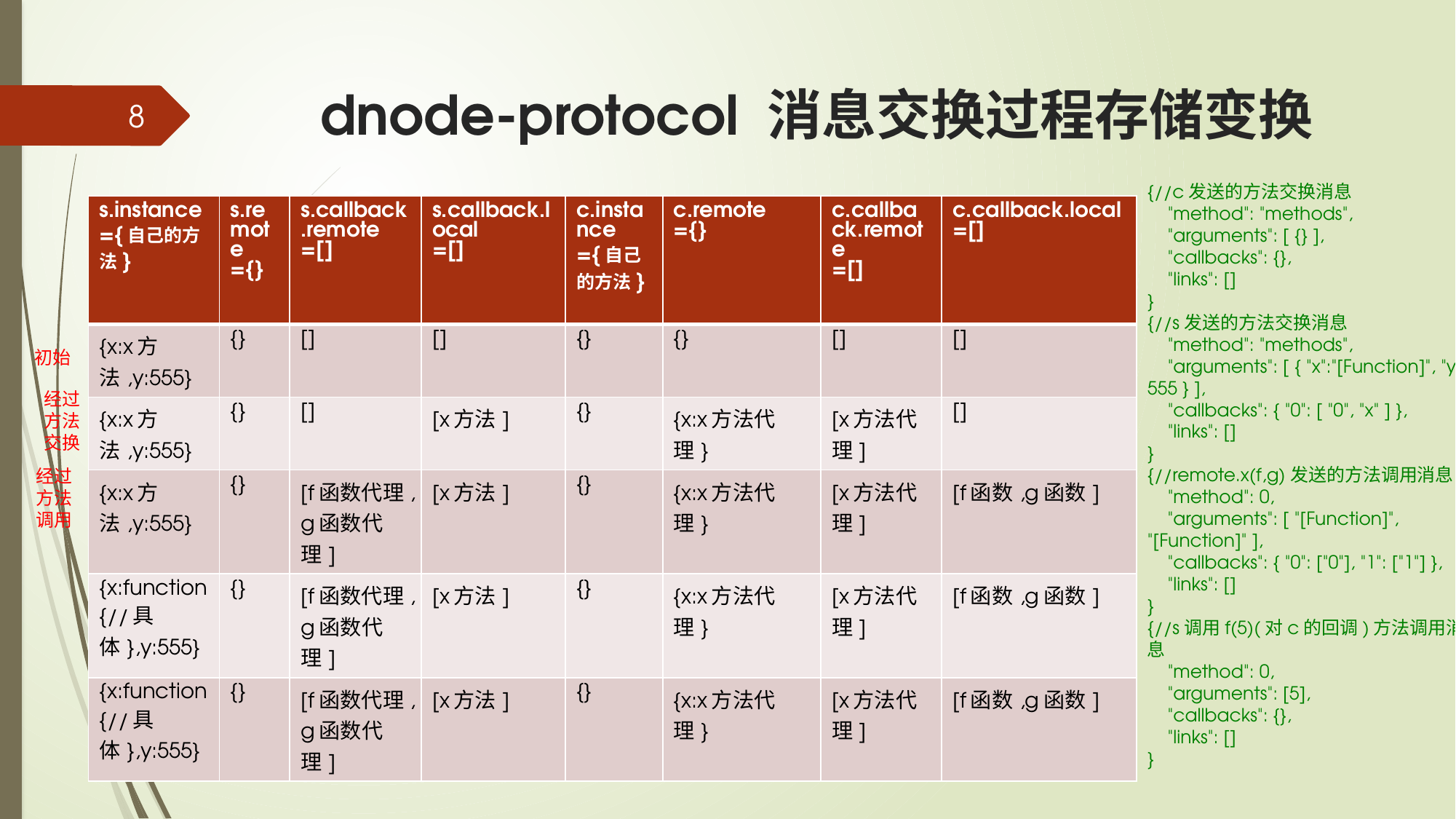

# dnode-protocol 消息交换过程存储变换
8
{//c发送的方法交换消息
    "method": "methods",
    "arguments": [ {} ],
    "callbacks": {},
    "links": []
}
{//s发送的方法交换消息
    "method": "methods",
    "arguments": [ { "x":"[Function]", "y": 555 } ],
    "callbacks": { "0": [ "0", "x" ] },
    "links": []
}
{//remote.x(f,g)发送的方法调用消息
    "method": 0,
    "arguments": [ "[Function]", "[Function]" ],
    "callbacks": { "0": ["0"], "1": ["1"] },
    "links": []
}
{//s调用f(5)(对c的回调)方法调用消息
    "method": 0,
    "arguments": [5],
    "callbacks": {},
    "links": []
}
| s.instance ={自己的方法} | s.remote ={} | s.callback.remote =[] | s.callback.local =[] | c.instance ={自己的方法} | c.remote ={} | c.callback.remote =[] | c.callback.local =[] |
| --- | --- | --- | --- | --- | --- | --- | --- |
| {x:x方法,y:555} | {} | [] | [] | {} | {} | [] | [] |
| {x:x方法,y:555} | {} | [] | [x方法] | {} | {x:x方法代理} | [x方法代理] | [] |
| {x:x方法,y:555} | {} | [f函数代理,g函数代理] | [x方法] | {} | {x:x方法代理} | [x方法代理] | [f函数,g函数] |
| {x:function{//具体},y:555} | {} | [f函数代理,g函数代理] | [x方法] | {} | {x:x方法代理} | [x方法代理] | [f函数,g函数] |
| {x:function{//具体},y:555} | {} | [f函数代理,g函数代理] | [x方法] | {} | {x:x方法代理} | [x方法代理] | [f函数,g函数] |
初始

经过方法交换
经过方法调用